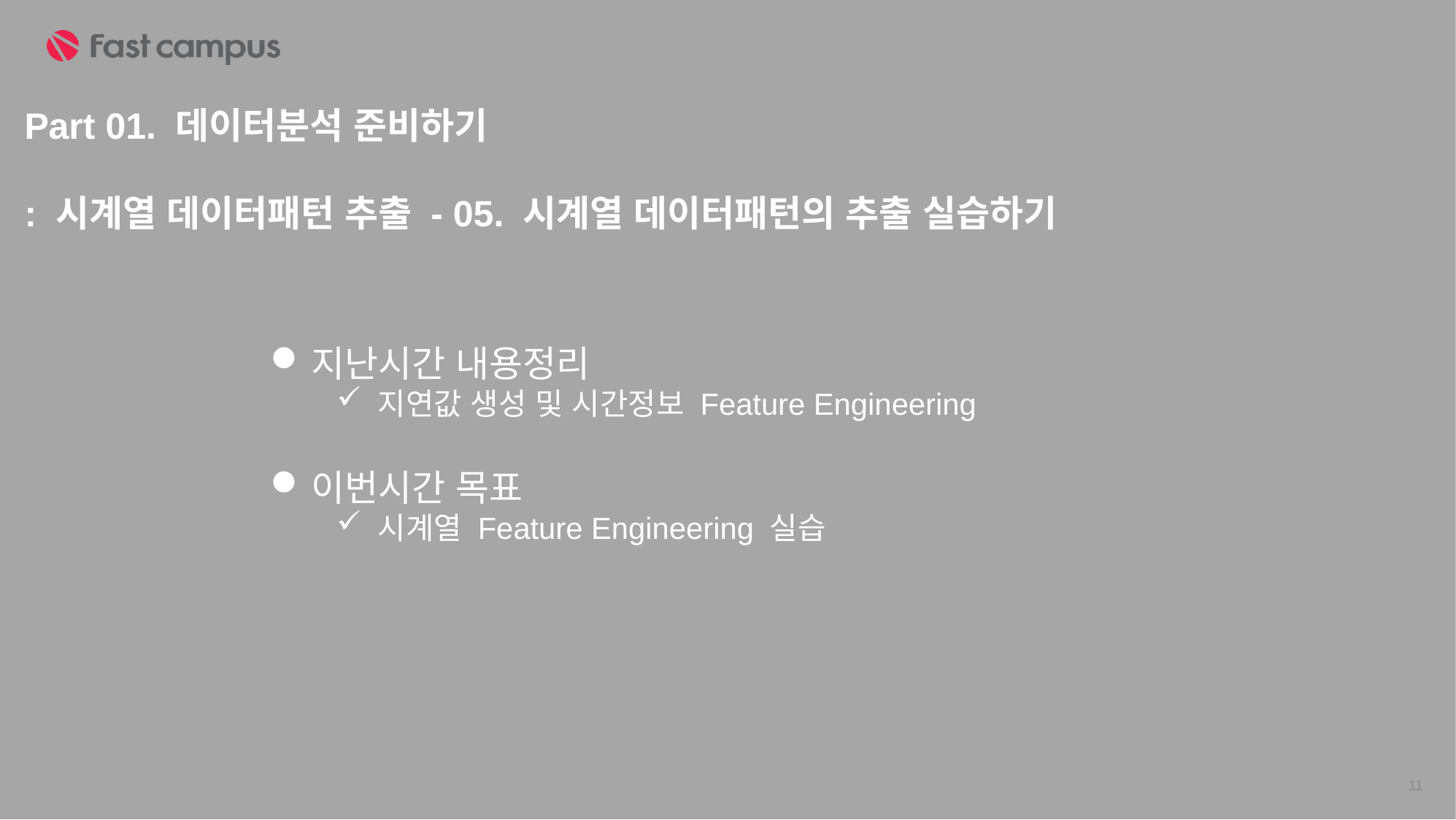

Part 01. 데이터분석 준비하기

: 시계열 데이터패턴 추출 - 05. 시계열 데이터패턴의 추출 실습하기
지난시간 내용정리
지연값 생성 및 시간정보 Feature Engineering

이번시간 목표
시계열 Feature Engineering 실습
11